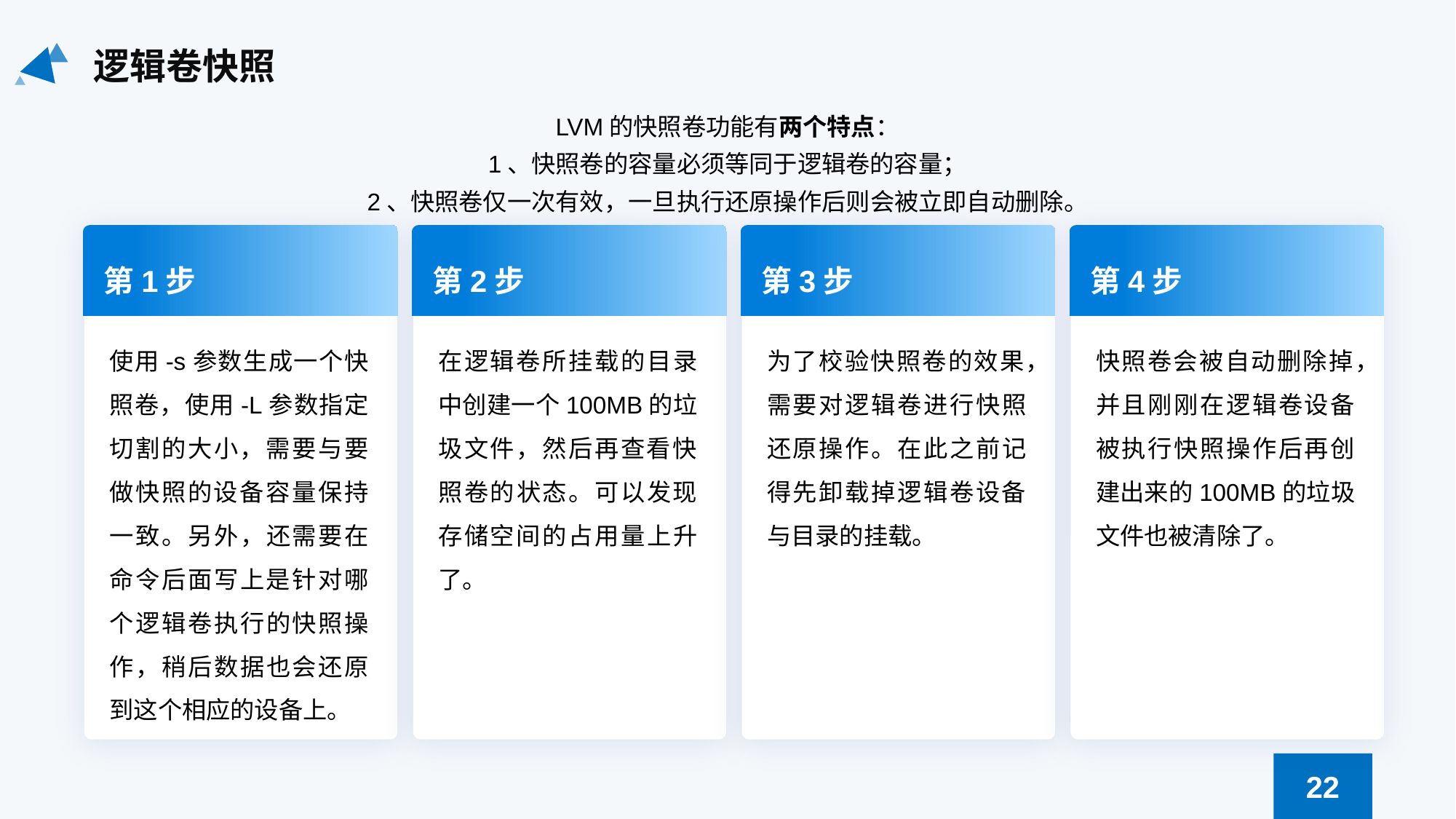

逻辑卷快照

LVM的快照卷功能有两个特点：
1、快照卷的容量必须等同于逻辑卷的容量；
2、快照卷仅一次有效，一旦执行还原操作后则会被立即自动删除。

第1步
第2步
第3步
第4步
使用-s参数生成一个快照卷，使用-L参数指定切割的大小，需要与要做快照的设备容量保持一致。另外，还需要在命令后面写上是针对哪个逻辑卷执行的快照操作，稍后数据也会还原到这个相应的设备上。
在逻辑卷所挂载的目录中创建一个100MB的垃圾文件，然后再查看快照卷的状态。可以发现存储空间的占用量上升了。
为了校验快照卷的效果，需要对逻辑卷进行快照还原操作。在此之前记得先卸载掉逻辑卷设备与目录的挂载。
快照卷会被自动删除掉，并且刚刚在逻辑卷设备被执行快照操作后再创建出来的100MB的垃圾文件也被清除了。

22